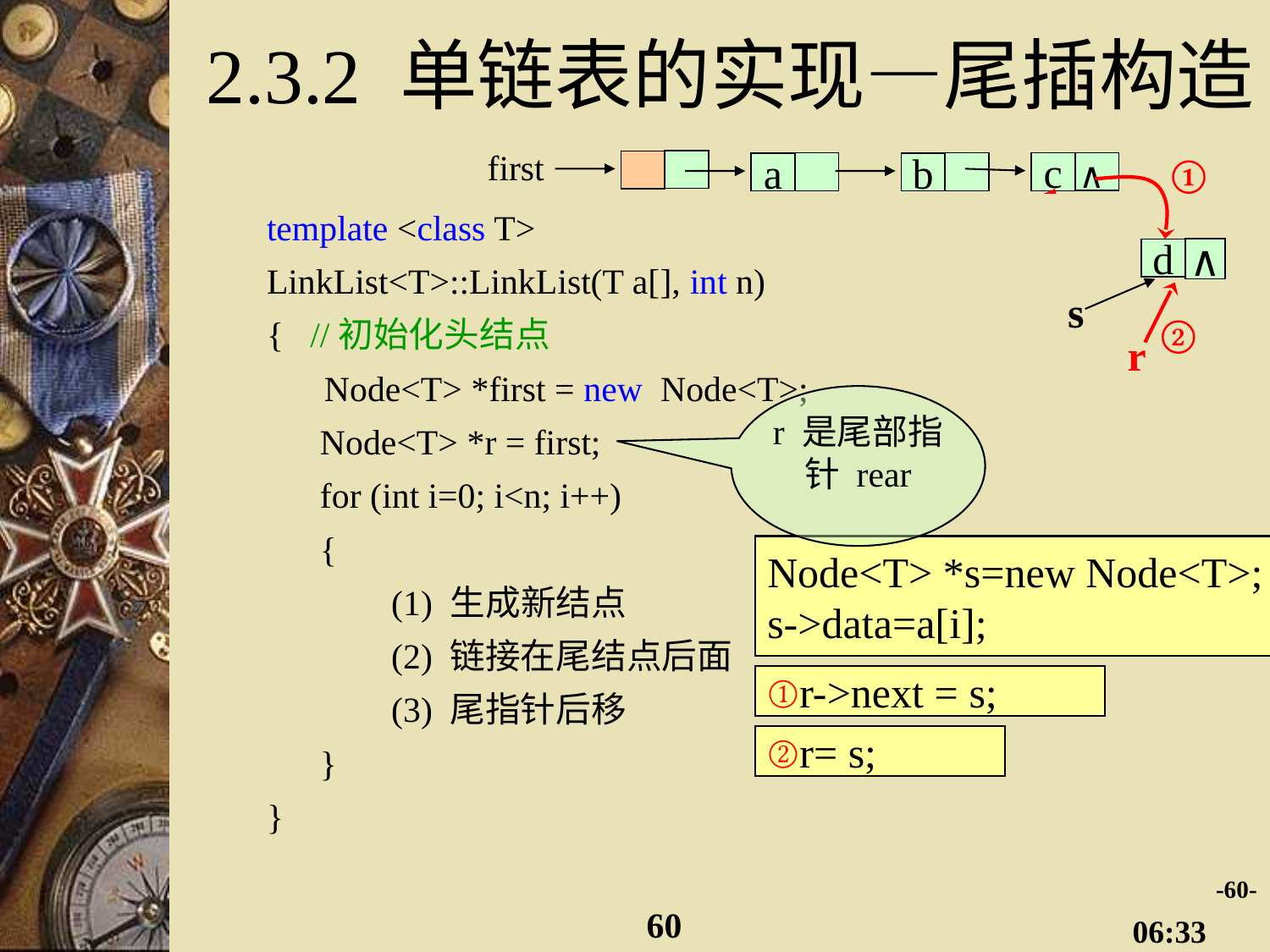

# 2.3.2 单链表的实现—尾插构造
first

∧

c
a
b

∧
d
s

r
①

template <class T>
LinkList<T>::LinkList(T a[], int n)
{   //初始化头结点
	  Node<T> *first = new  Node<T>;
      Node<T> *r = first;
      for (int i=0; i<n; i++)
      {
              (1) 生成新结点
              (2) 链接在尾结点后面
              (3) 尾指针后移
      }
}

r
②
r 是尾部指针 rear
Node<T> *s=new Node<T>;
s->data=a[i];
①r->next = s;
②r= s;
-60-